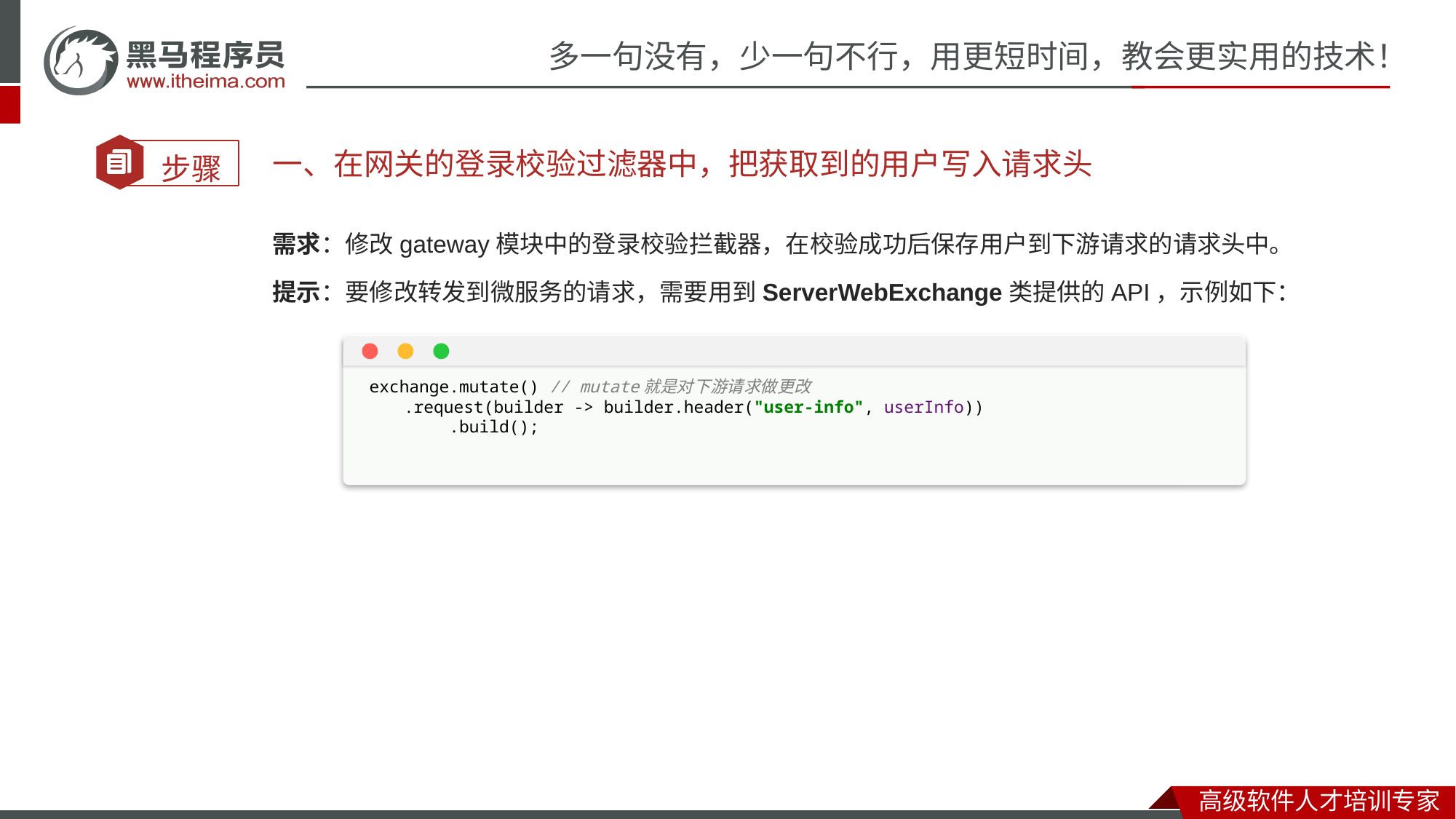

一、在网关的登录校验过滤器中，把获取到的用户写入请求头
需求：修改gateway模块中的登录校验拦截器，在校验成功后保存用户到下游请求的请求头中。
提示：要修改转发到微服务的请求，需要用到ServerWebExchange类提供的API，示例如下：

exchange.mutate() // mutate就是对下游请求做更改
        .request(builder -> builder.header("user-info", userInfo))
        .build();